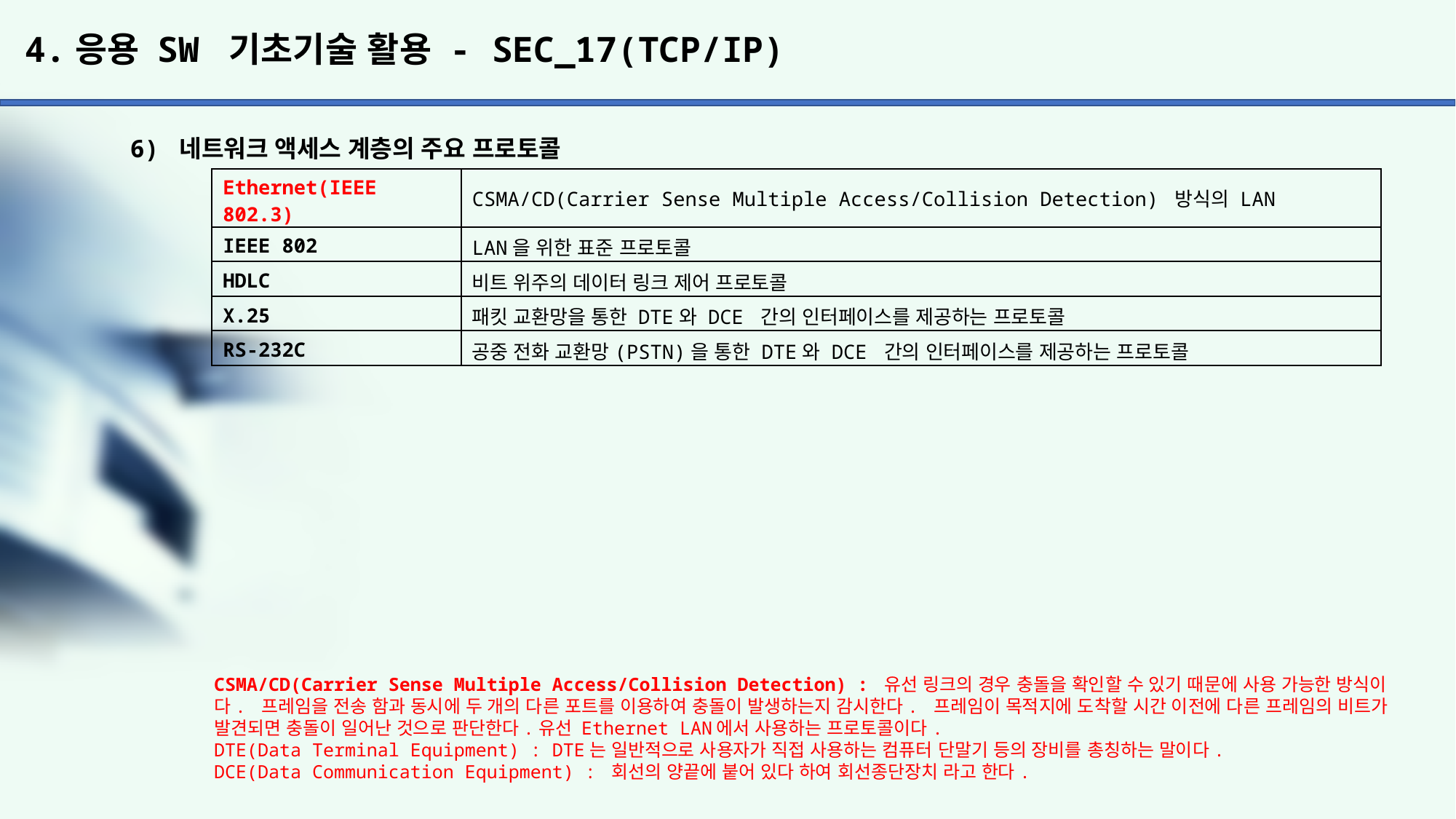

# 4.응용 SW 기초기술 활용 - SEC_17(TCP/IP)
6) 네트워크 액세스 계층의 주요 프로토콜

| Ethernet(IEEE 802.3) | CSMA/CD(Carrier Sense Multiple Access/Collision Detection) 방식의 LAN |
| --- | --- |
| IEEE 802 | LAN을 위한 표준 프로토콜 |
| HDLC | 비트 위주의 데이터 링크 제어 프로토콜 |
| X.25 | 패킷 교환망을 통한 DTE와 DCE 간의 인터페이스를 제공하는 프로토콜 |
| RS-232C | 공중 전화 교환망(PSTN)을 통한 DTE와 DCE 간의 인터페이스를 제공하는 프로토콜 |
CSMA/CD(Carrier Sense Multiple Access/Collision Detection) : 유선 링크의 경우 충돌을 확인할 수 있기 때문에 사용 가능한 방식이다. 프레임을 전송 함과 동시에 두 개의 다른 포트를 이용하여 충돌이 발생하는지 감시한다. 프레임이 목적지에 도착할 시간 이전에 다른 프레임의 비트가 발견되면 충돌이 일어난 것으로 판단한다.유선 Ethernet LAN에서 사용하는 프로토콜이다.
DTE(Data Terminal Equipment) : DTE는 일반적으로 사용자가 직접 사용하는 컴퓨터 단말기 등의 장비를 총칭하는 말이다.
DCE(Data Communication Equipment) : 회선의 양끝에 붙어 있다 하여 회선종단장치 라고 한다.